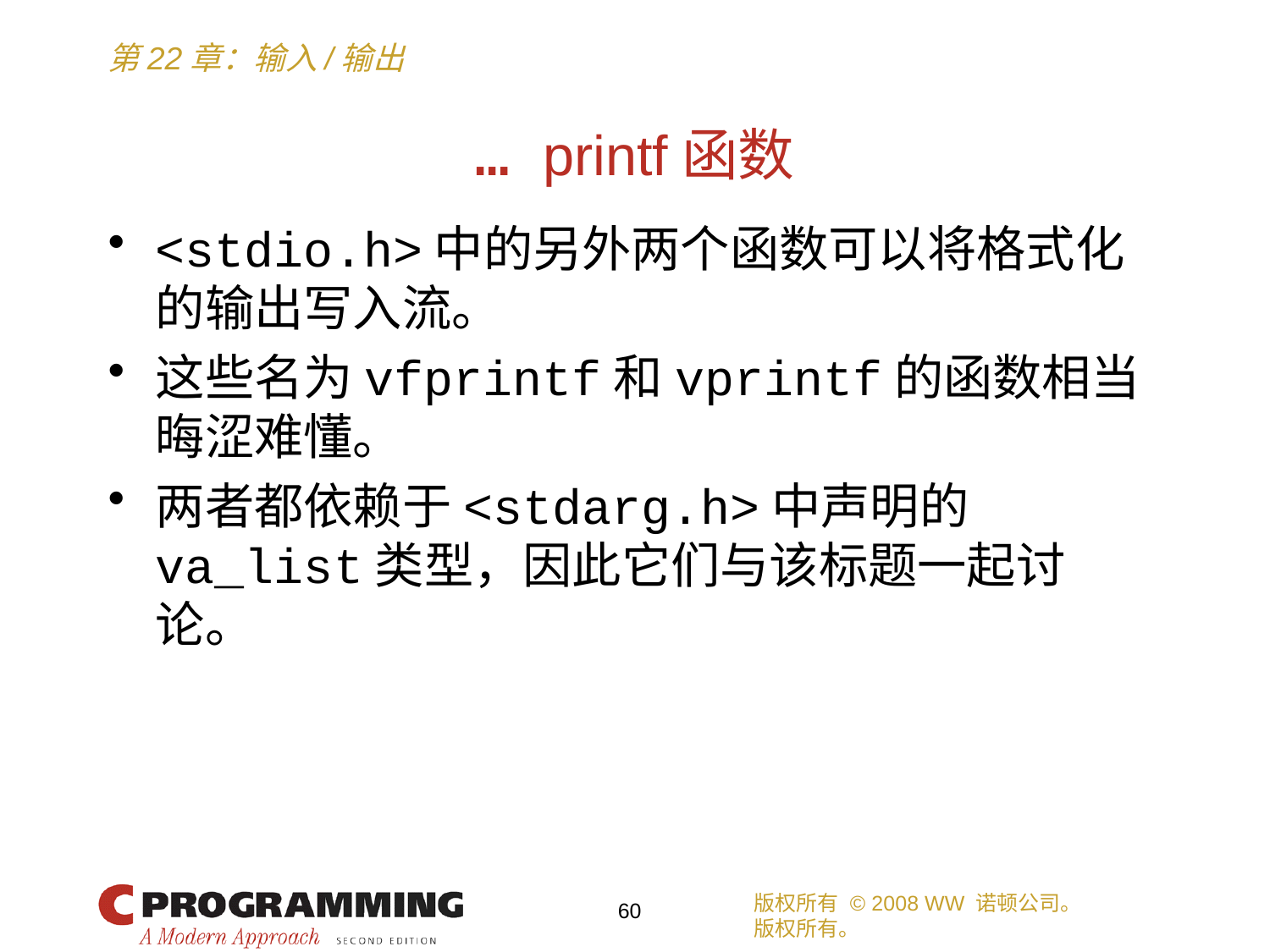

# … printf函数
<stdio.h>中的另外两个函数可以将格式化的输出写入流。
这些名为vfprintf和vprintf的函数相当晦涩难懂。
两者都依赖于<stdarg.h>中声明的va_list类型，因此它们与该标题一起讨论。

版权所有 © 2008 WW 诺顿公司。
版权所有。
60